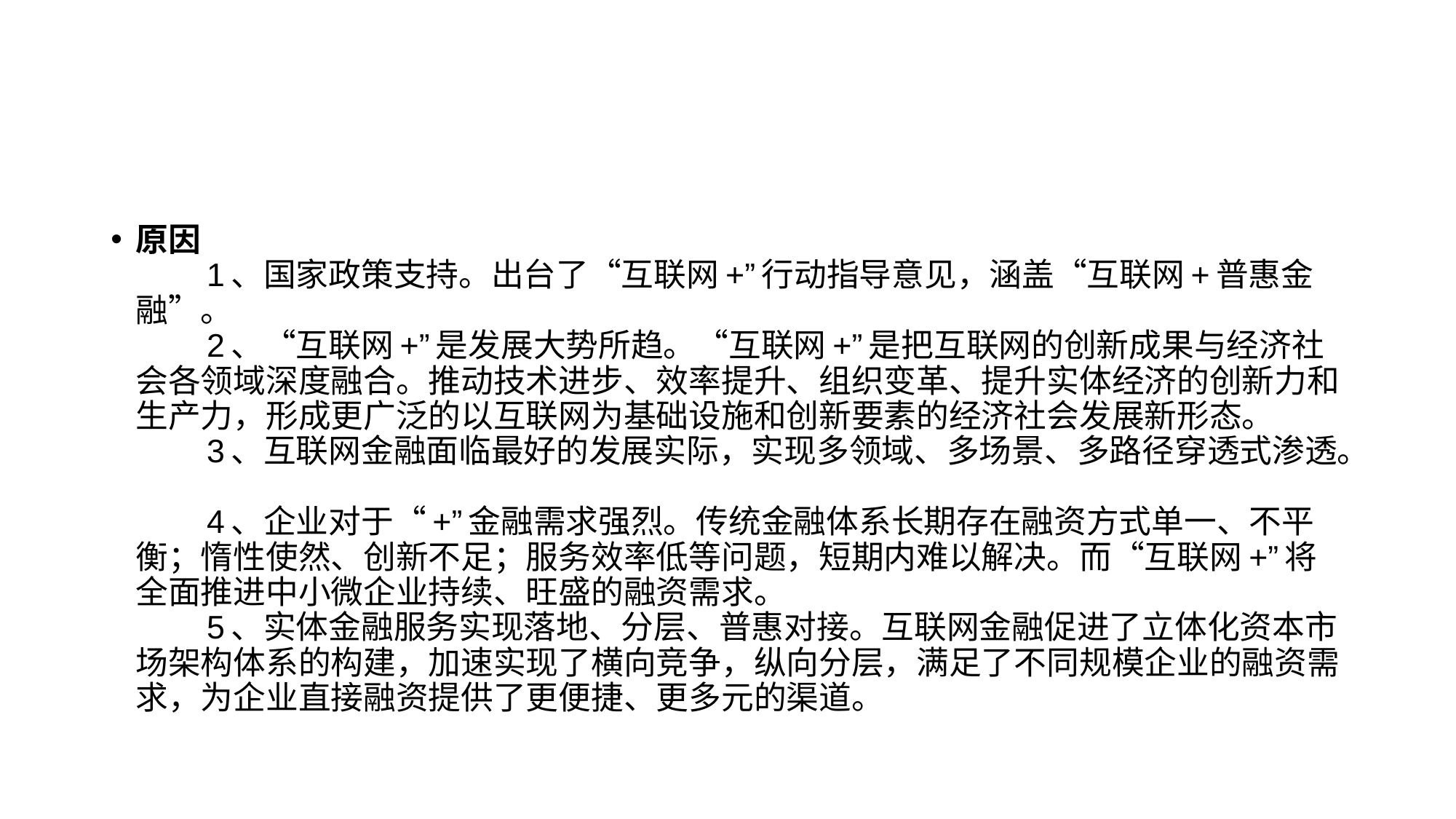

#
原因
　　1、国家政策支持。出台了“互联网+”行动指导意见，涵盖“互联网+普惠金融”。
　　2、“互联网+”是发展大势所趋。“互联网+”是把互联网的创新成果与经济社会各领域深度融合。推动技术进步、效率提升、组织变革、提升实体经济的创新力和生产力，形成更广泛的以互联网为基础设施和创新要素的经济社会发展新形态。
　　3、互联网金融面临最好的发展实际，实现多领域、多场景、多路径穿透式渗透。
　　4、企业对于“+”金融需求强烈。传统金融体系长期存在融资方式单一、不平衡；惰性使然、创新不足；服务效率低等问题，短期内难以解决。而“互联网+”将全面推进中小微企业持续、旺盛的融资需求。
　　5、实体金融服务实现落地、分层、普惠对接。互联网金融促进了立体化资本市场架构体系的构建，加速实现了横向竞争，纵向分层，满足了不同规模企业的融资需求，为企业直接融资提供了更便捷、更多元的渠道。